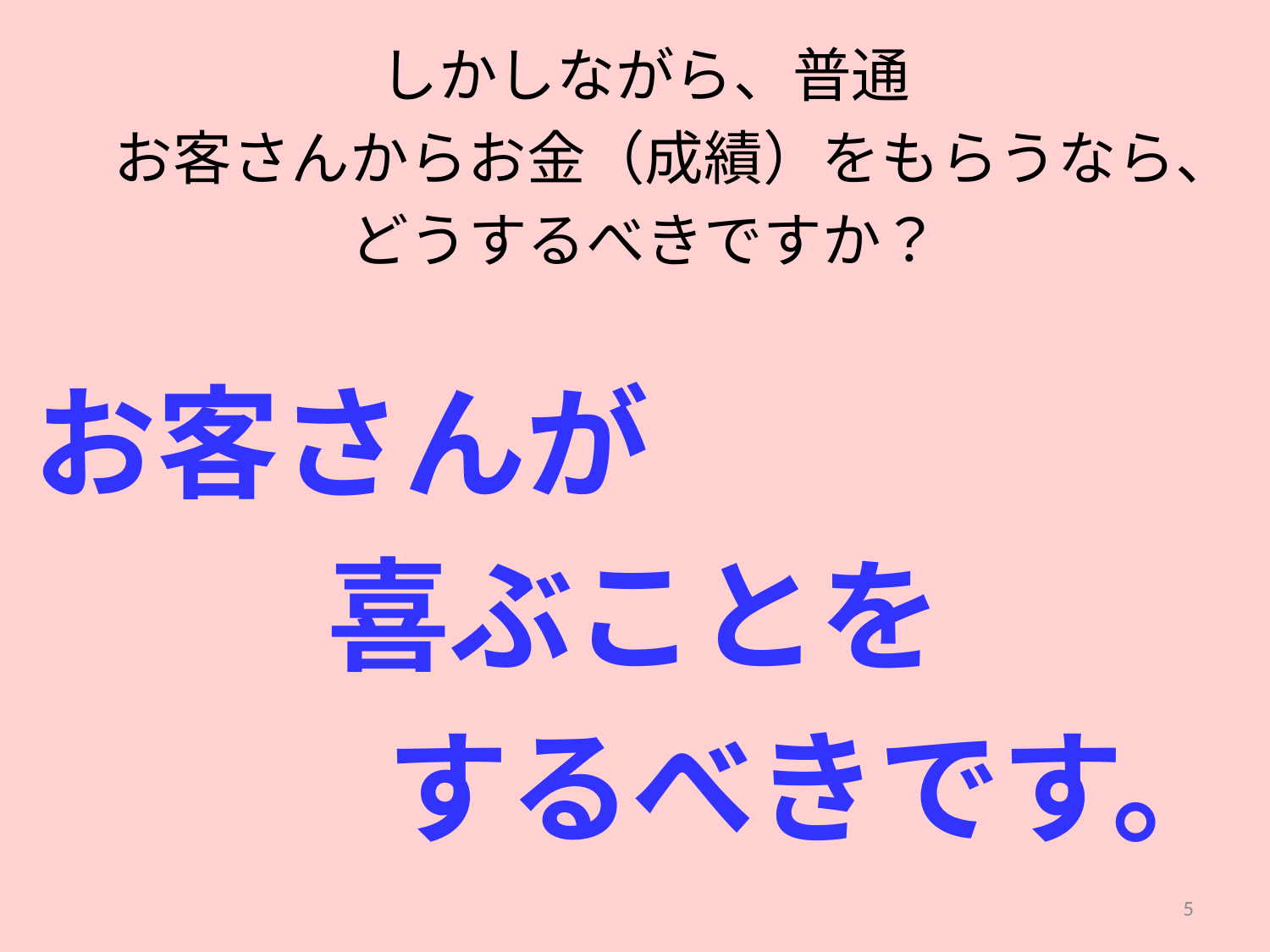

しかしながら、普通
お客さんからお金（成績）をもらうなら、
どうするべきですか？

お客さんが
喜ぶことを
するべきです。
5